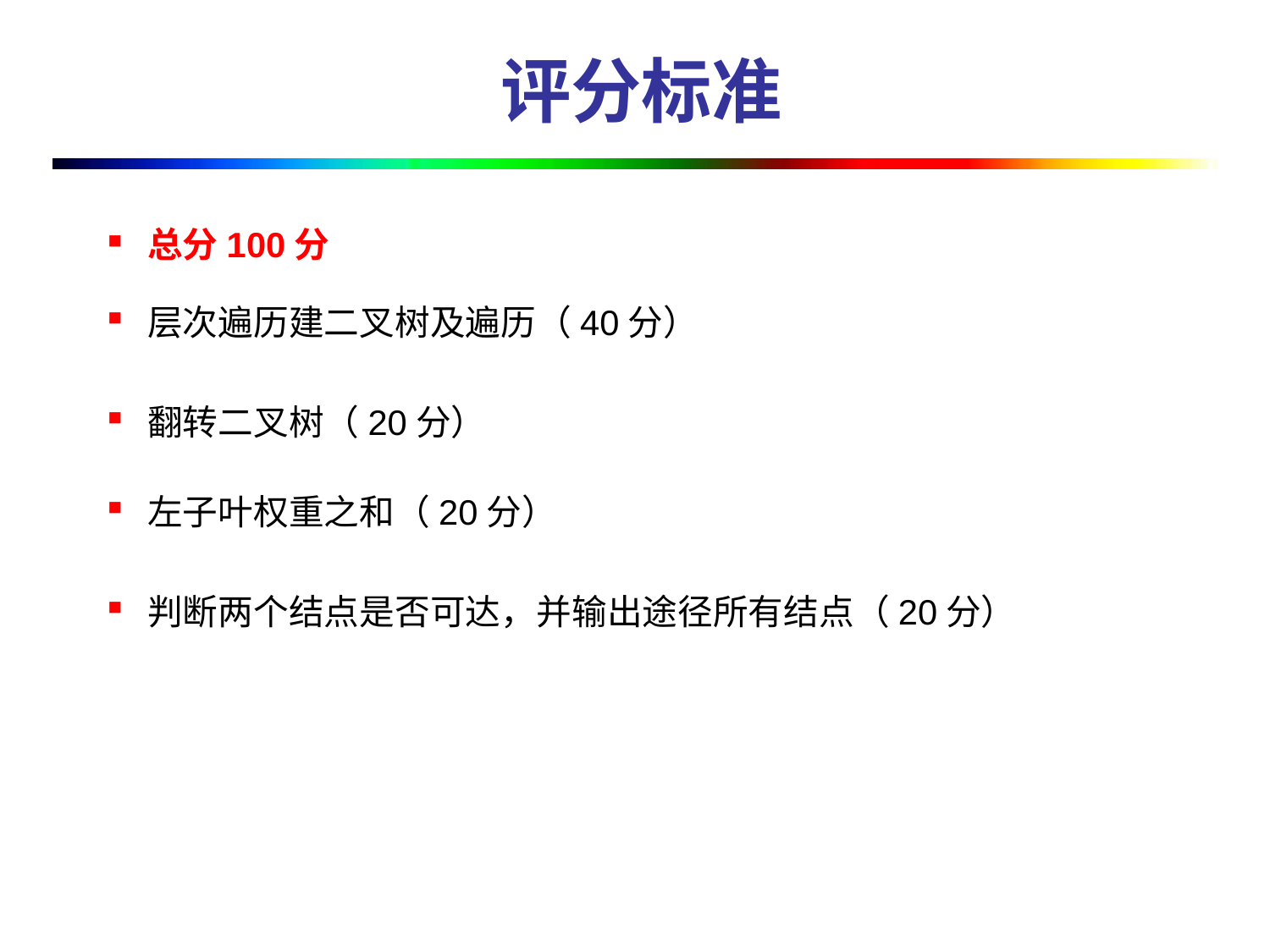

# 评分标准

总分100分

层次遍历建二叉树及遍历（40分）

翻转二叉树（20分）

左子叶权重之和（20分）

判断两个结点是否可达，并输出途径所有结点（20分）